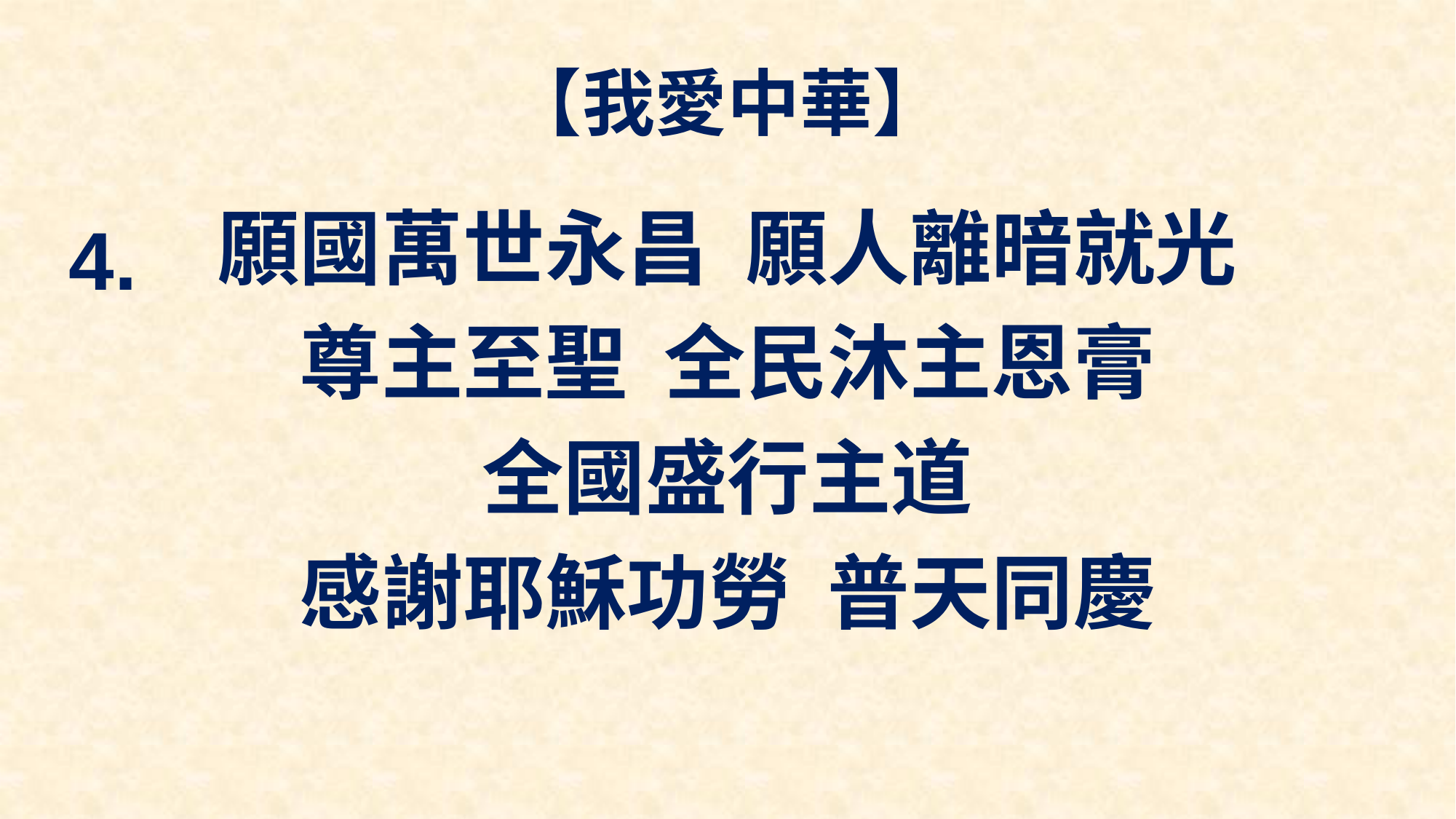

# 【我愛中華】
願國萬世永昌  願人離暗就光
尊主至聖  全民沐主恩膏
全國盛行主道
感謝耶穌功勞  普天同慶
4.